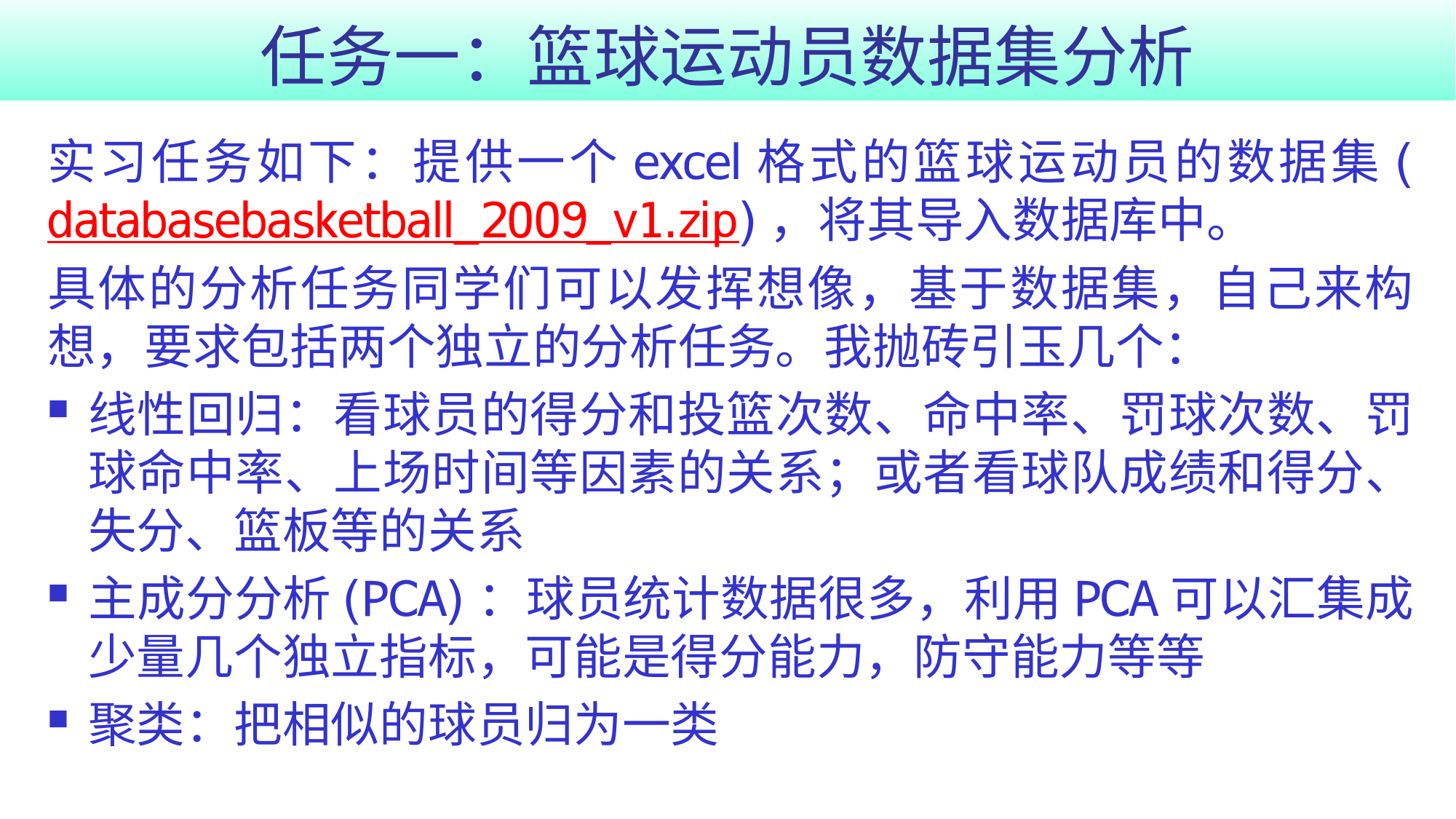

# 任务一：篮球运动员数据集分析
实习任务如下：提供一个excel格式的篮球运动员的数据集(databasebasketball_2009_v1.zip)，将其导入数据库中。
具体的分析任务同学们可以发挥想像，基于数据集，自己来构想，要求包括两个独立的分析任务。我抛砖引玉几个：
线性回归：看球员的得分和投篮次数、命中率、罚球次数、罚球命中率、上场时间等因素的关系；或者看球队成绩和得分、失分、篮板等的关系
主成分分析(PCA)：球员统计数据很多，利用PCA可以汇集成少量几个独立指标，可能是得分能力，防守能力等等
聚类：把相似的球员归为一类